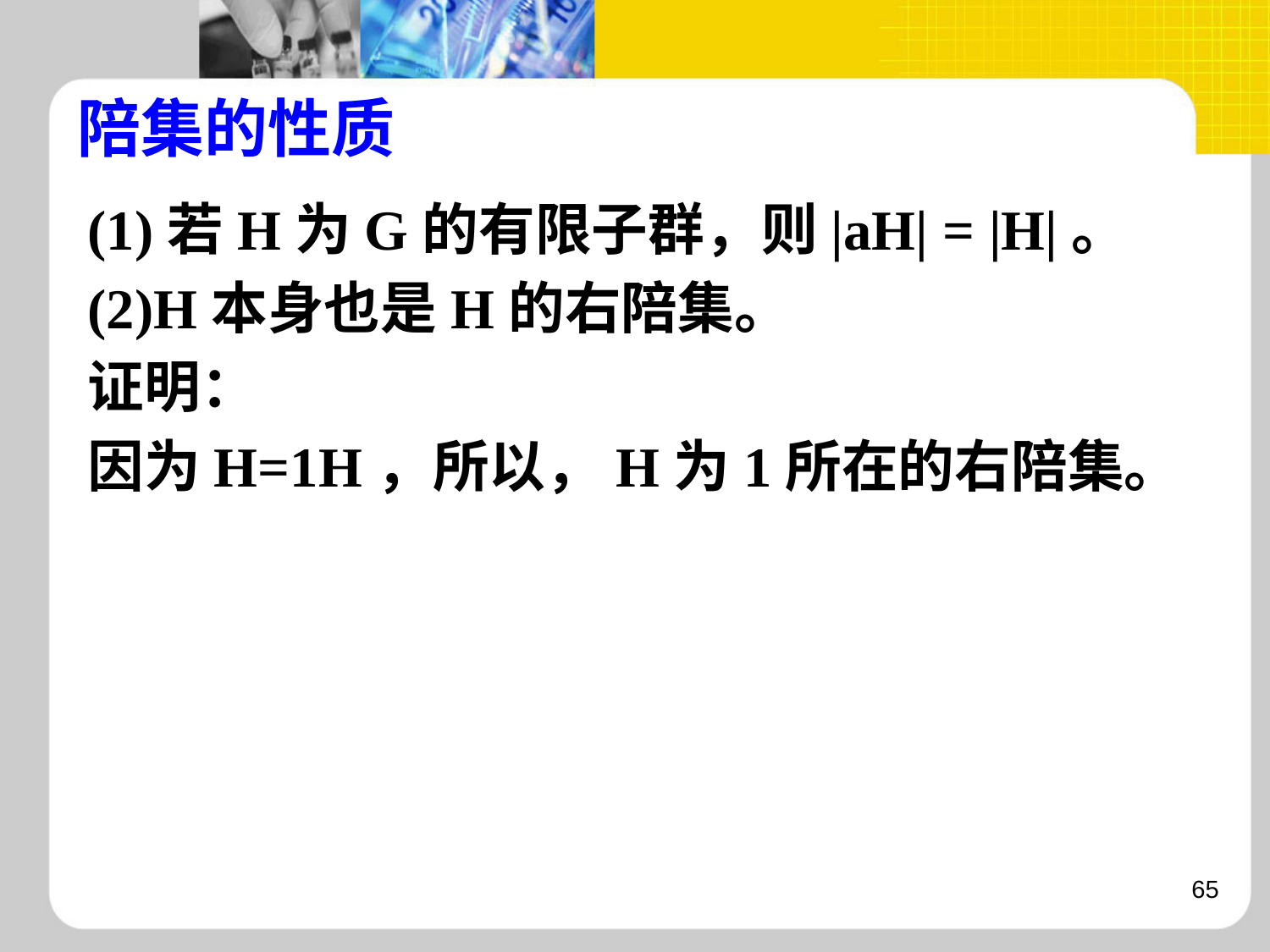

# 陪集的性质
(1)若H为G的有限子群，则|aH| = |H|。
(2)H本身也是H的右陪集。
证明：
因为H=1H，所以，H为1所在的右陪集。
65